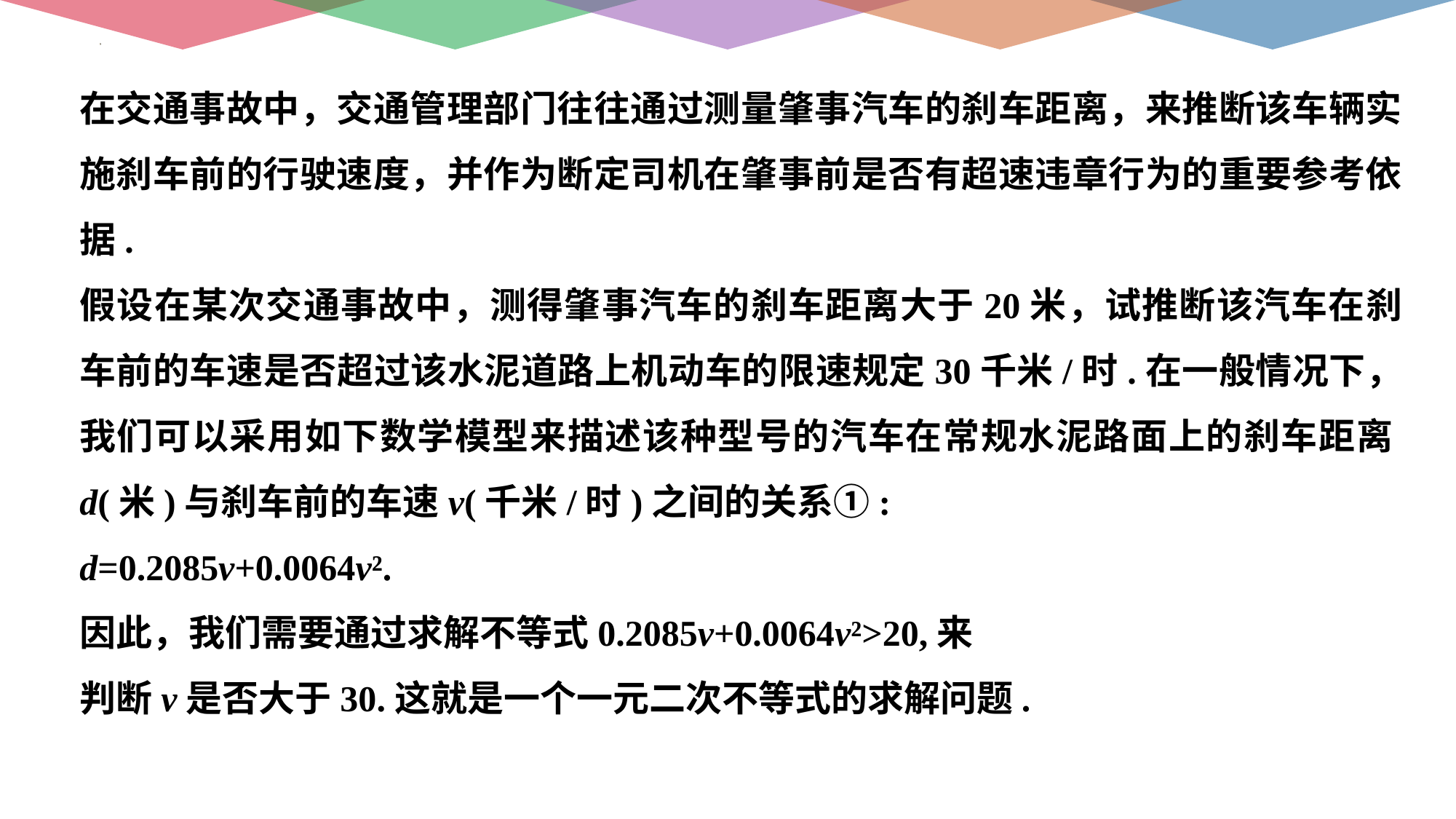

在交通事故中，交通管理部门往往通过测量肇事汽车的刹车距离，来推断该车辆实施刹车前的行驶速度，并作为断定司机在肇事前是否有超速违章行为的重要参考依据.
假设在某次交通事故中，测得肇事汽车的刹车距离大于20米，试推断该汽车在刹车前的车速是否超过该水泥道路上机动车的限速规定30千米/时.在一般情况下，我们可以采用如下数学模型来描述该种型号的汽车在常规水泥路面上的刹车距离d(米)与刹车前的车速v(千米/时)之间的关系①:
d=0.2085v+0.0064v².
因此，我们需要通过求解不等式0.2085v+0.0064v²>20,来
判断v是否大于30.这就是一个一元二次不等式的求解问题.